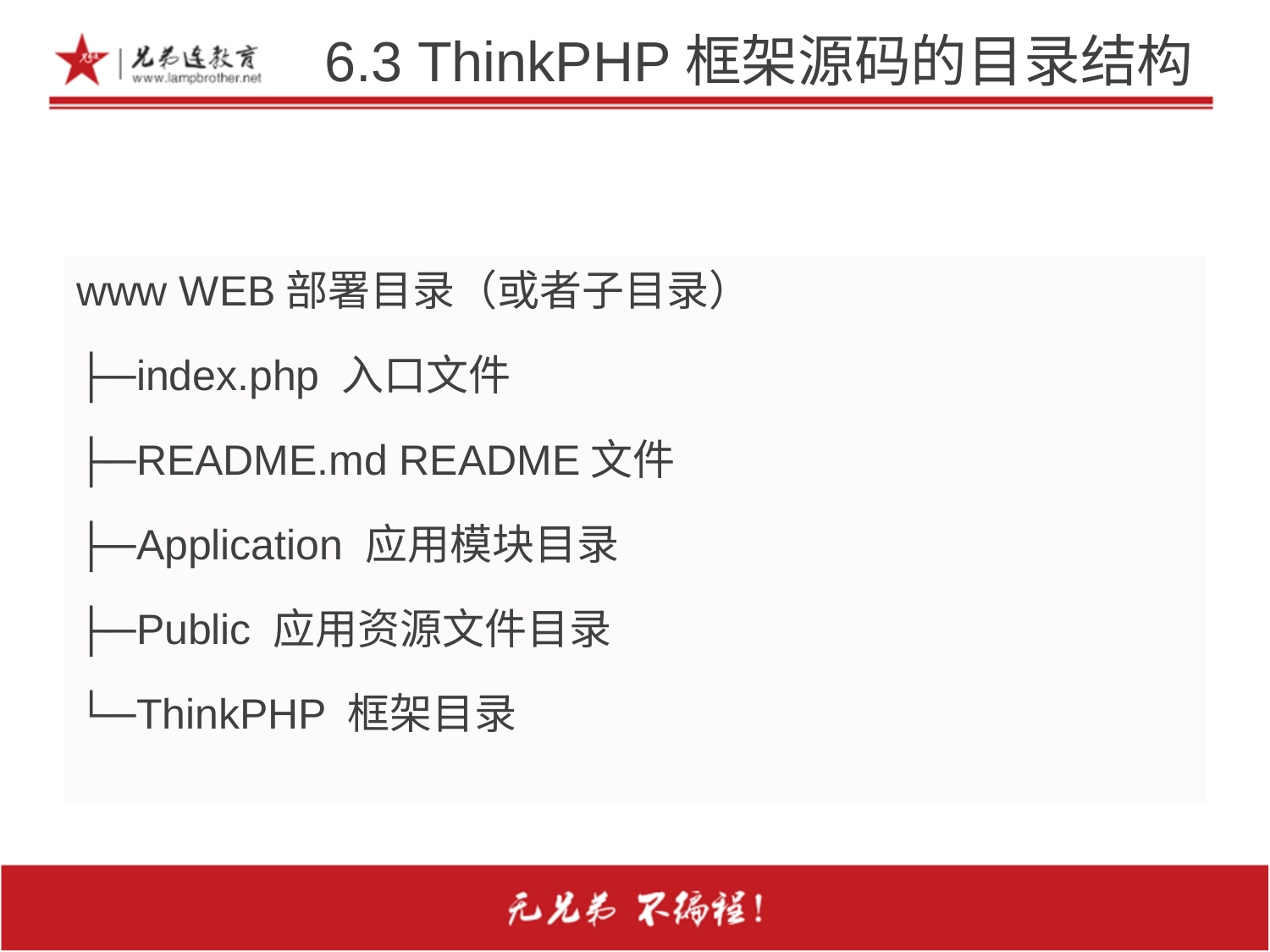

# 6.3 ThinkPHP框架源码的目录结构
www WEB部署目录（或者子目录）
├─index.php 入口文件
├─README.md README文件
├─Application 应用模块目录
├─Public 应用资源文件目录
└─ThinkPHP 框架目录